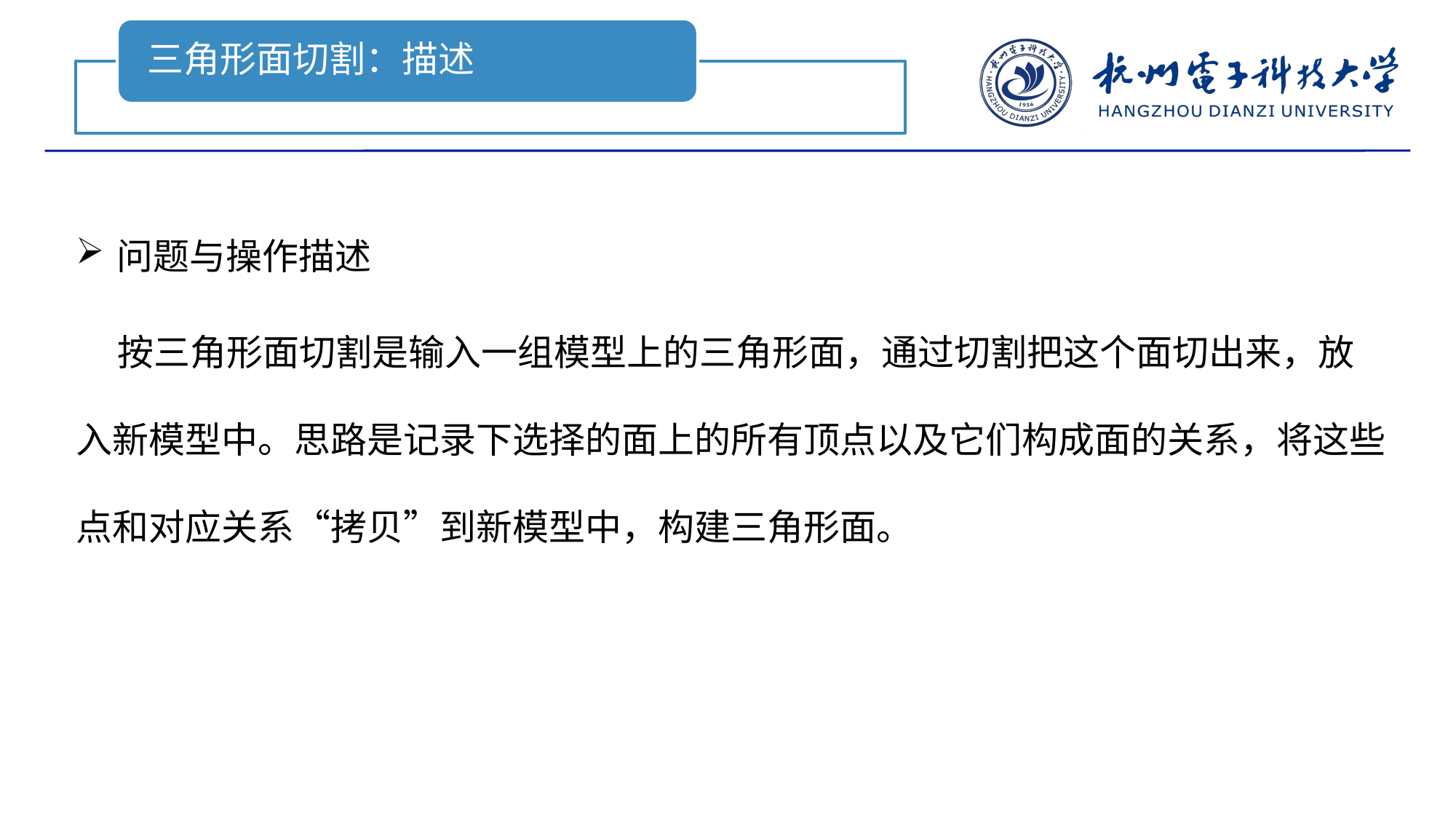

三角形面切割：描述
问题与操作描述
    按三角形面切割是输入一组模型上的三角形面，通过切割把这个面切出来，放入新模型中。思路是记录下选择的面上的所有顶点以及它们构成面的关系，将这些点和对应关系“拷贝”到新模型中，构建三角形面。